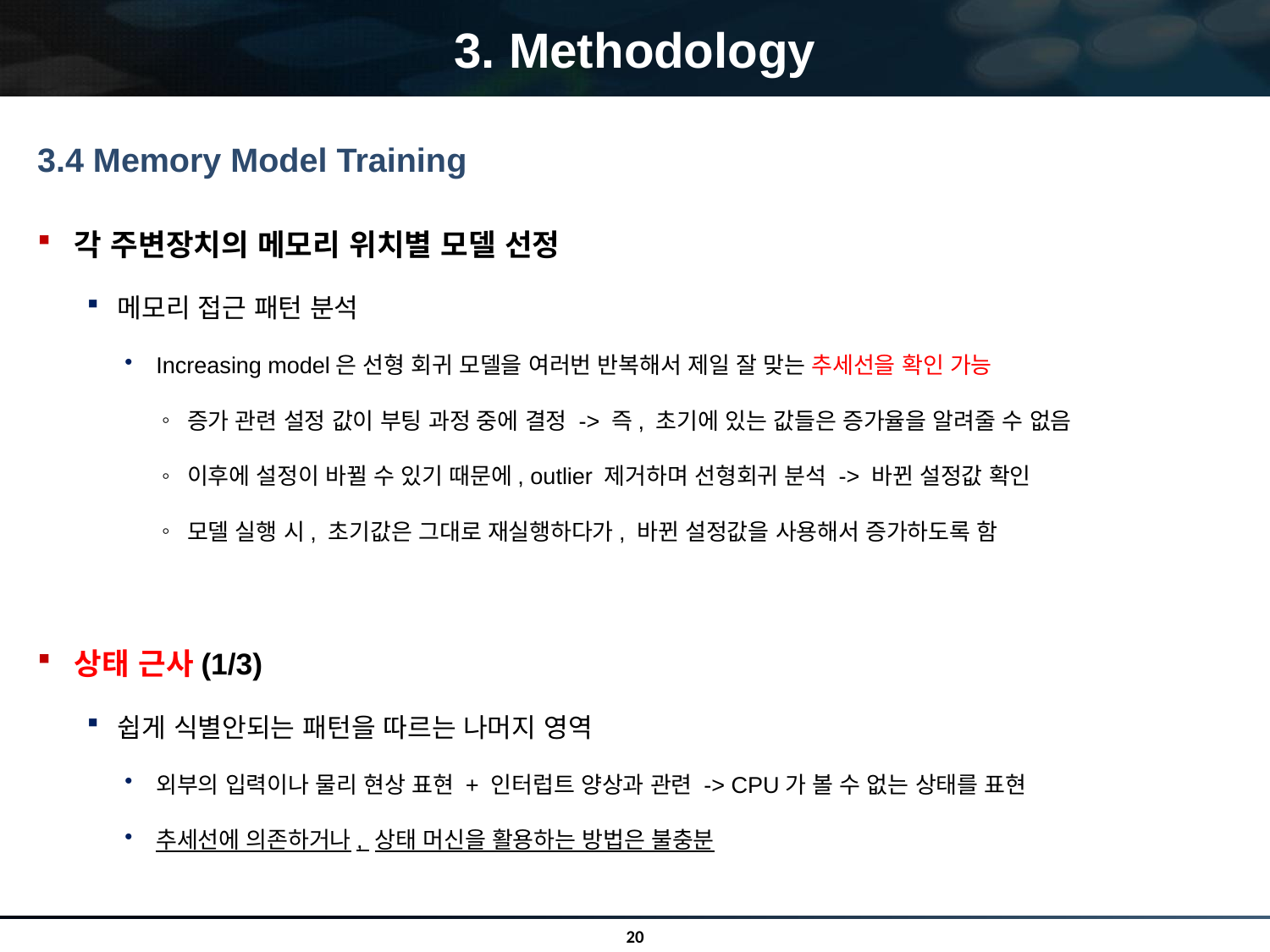

# 3. Methodology
3.4 Memory Model Training
각 주변장치의 메모리 위치별 모델 선정
메모리 접근 패턴 분석
Increasing model은 선형 회귀 모델을 여러번 반복해서 제일 잘 맞는 추세선을 확인 가능
증가 관련 설정 값이 부팅 과정 중에 결정 -> 즉, 초기에 있는 값들은 증가율을 알려줄 수 없음
이후에 설정이 바뀔 수 있기 때문에, outlier 제거하며 선형회귀 분석 -> 바뀐 설정값 확인
모델 실행 시, 초기값은 그대로 재실행하다가, 바뀐 설정값을 사용해서 증가하도록 함

상태 근사(1/3)
쉽게 식별안되는 패턴을 따르는 나머지 영역
외부의 입력이나 물리 현상 표현 + 인터럽트 양상과 관련 -> CPU가 볼 수 없는 상태를 표현
추세선에 의존하거나, 상태 머신을 활용하는 방법은 불충분